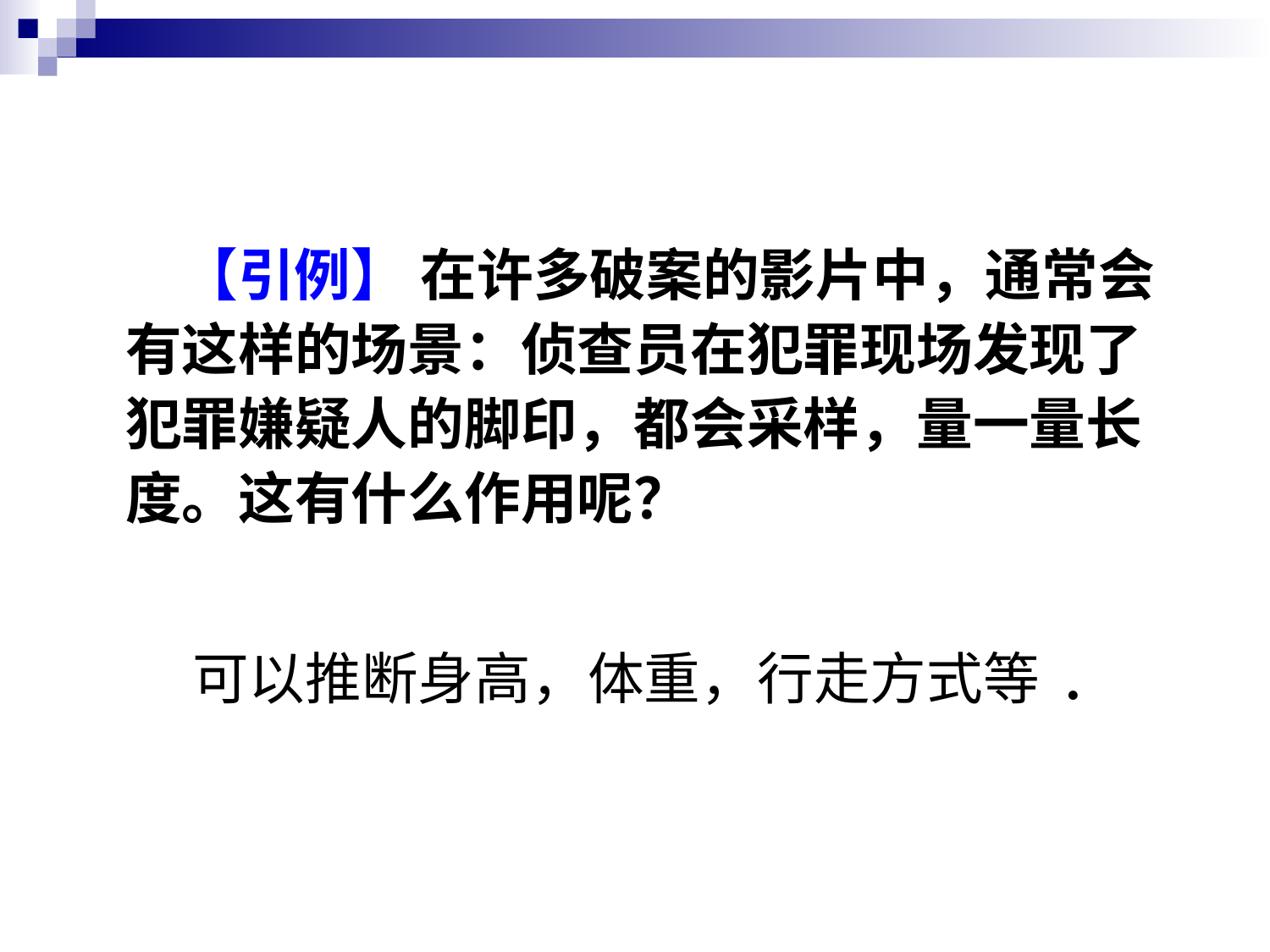

#
       【引例】 在许多破案的影片中，通常会有这样的场景：侦查员在犯罪现场发现了犯罪嫌疑人的脚印，都会采样，量一量长度。这有什么作用呢？

       可以推断身高，体重，行走方式等 .